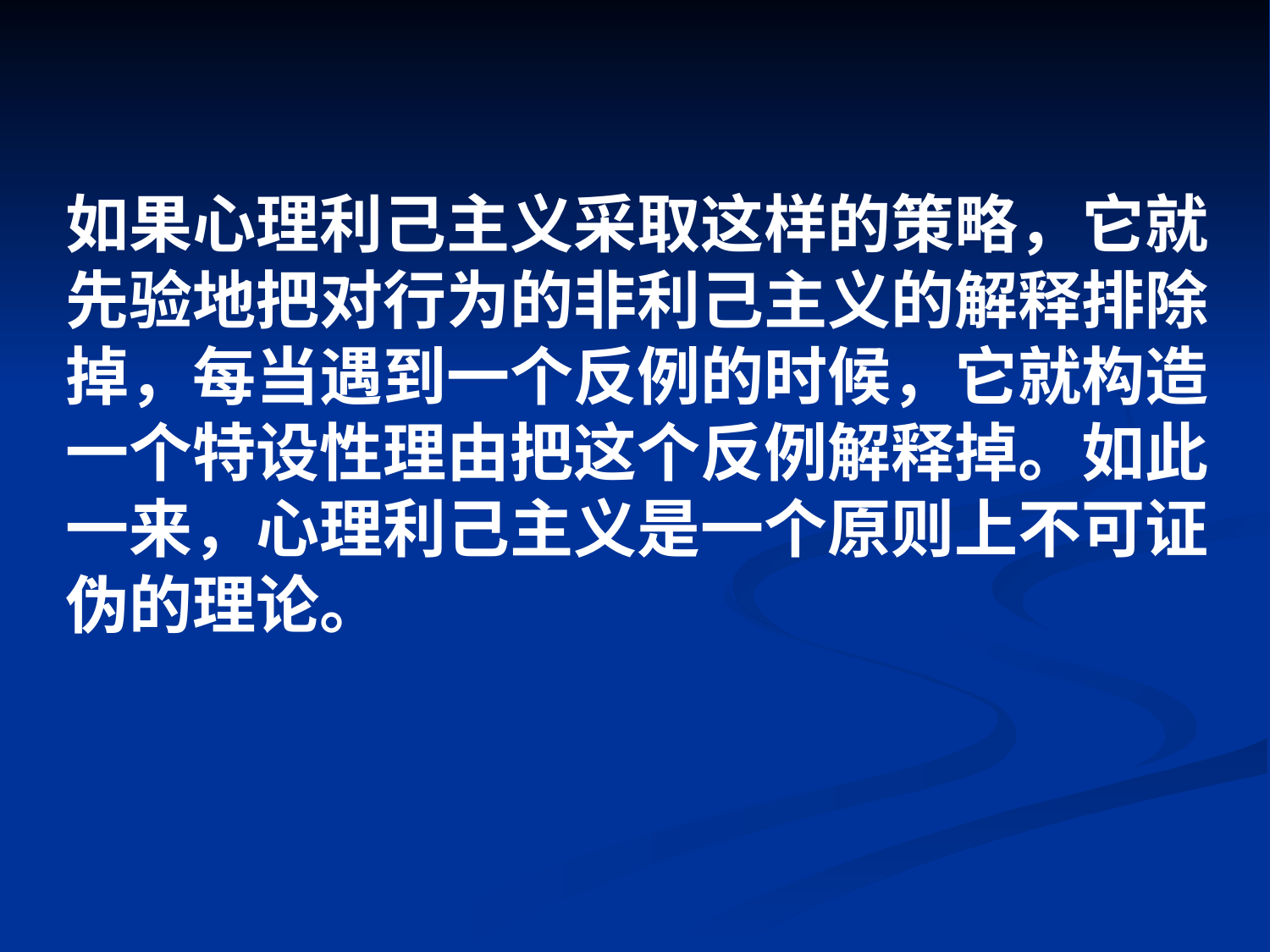

如果心理利己主义采取这样的策略，它就先验地把对行为的非利己主义的解释排除掉，每当遇到一个反例的时候，它就构造一个特设性理由把这个反例解释掉。如此一来，心理利己主义是一个原则上不可证伪的理论。